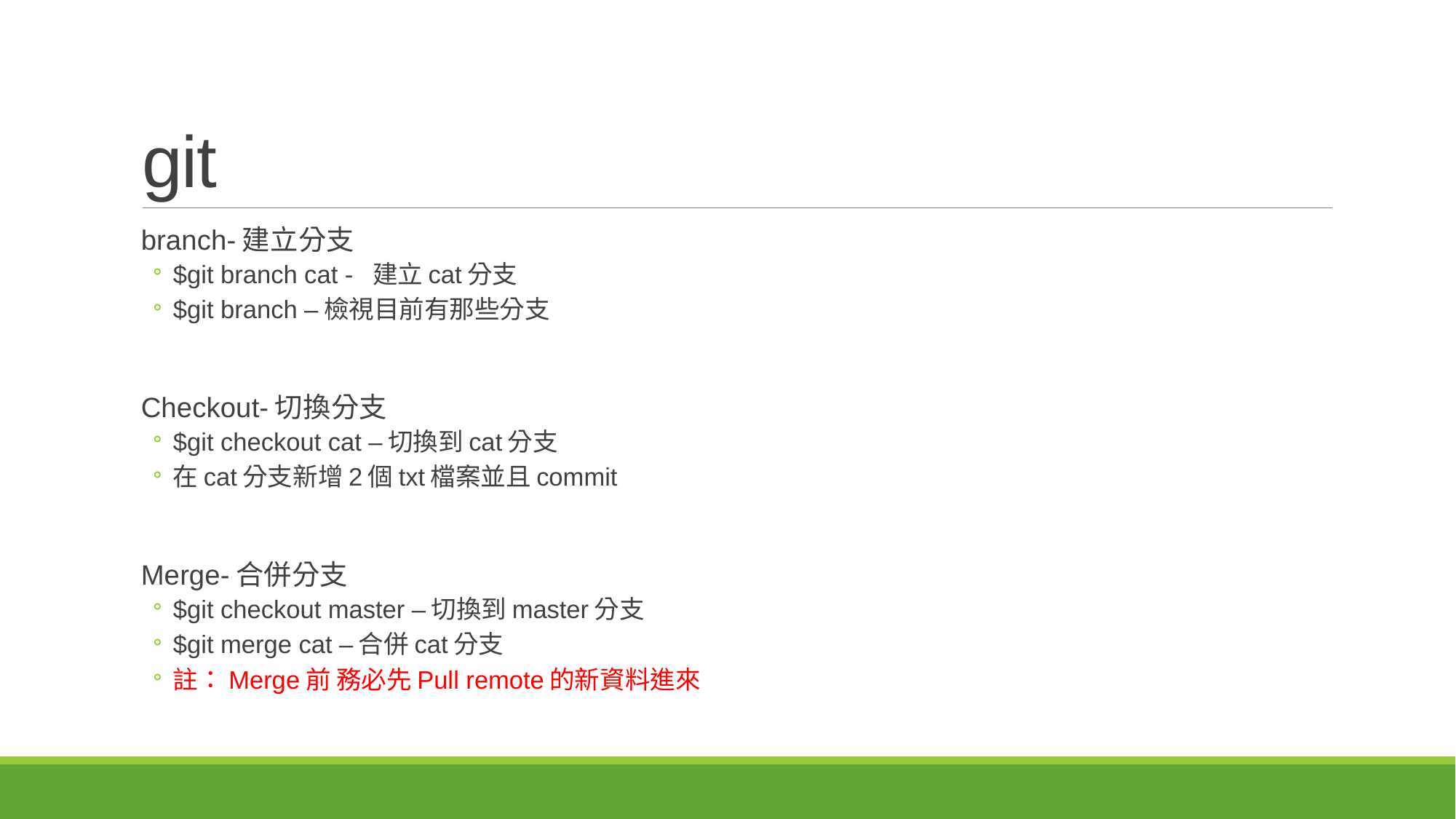

# git
branch-建立分支
$git branch cat -  建立cat分支
$git branch –檢視目前有那些分支

Checkout-切換分支
$git checkout cat –切換到cat分支
在cat分支新增2個txt檔案並且commit

Merge-合併分支
$git checkout master –切換到master分支
$git merge cat –合併cat分支
註：Merge前 務必先Pull remote的新資料進來